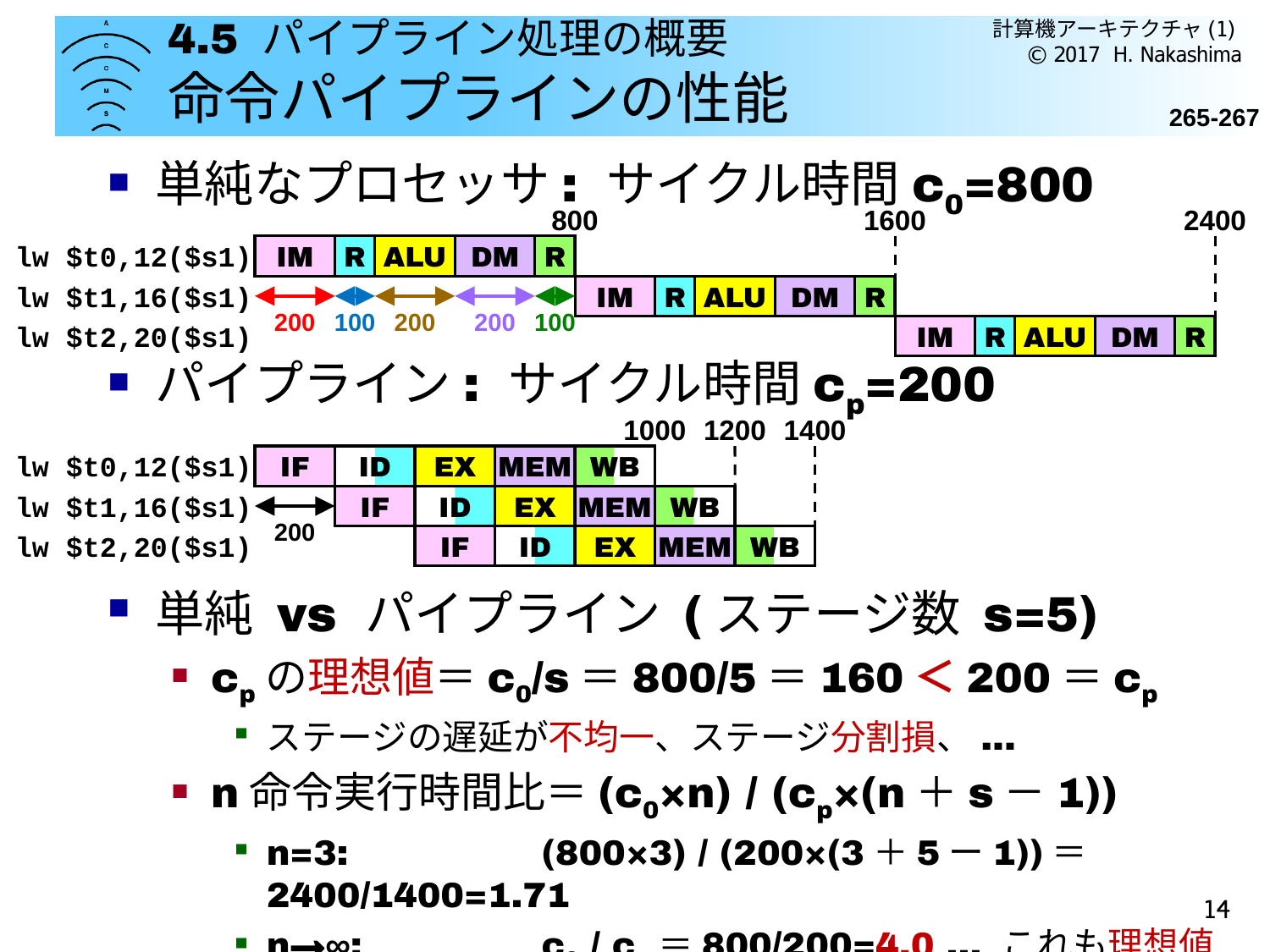

計算機アーキテクチャ(1)  © 2017  H. Nakashima
# 4.5 パイプライン処理の概要 命令パイプラインの性能
265-267
単純なプロセッサ: サイクル時間c0=800
800
1600
2400
lw $t0,12($s1)
IM
R
ALU
DM
R
lw $t1,16($s1)
IM
R
ALU
DM
R
lw $t2,20($s1)
200
100
200
200
100
IM
R
ALU
DM
R
パイプライン: サイクル時間cp=200
1000
1200
1400
lw $t0,12($s1)
IF
ID

EX
MEM

WB
lw $t1,16($s1)
IF
ID

EX
MEM

WB
lw $t2,20($s1)
200
IF
ID

EX
MEM

WB
単純 vs パイプライン (ステージ数 s=5)
cpの理想値＝c0/s＝800/5＝160＜200＝cp
ステージの遅延が不均一、ステージ分割損、...
n命令実行時間比＝(c0×n) / (cp×(n＋s－1))
n=3:	(800×3) / (200×(3＋5ー1))＝2400/1400=1.71
n→∞:	c0 / cp＝800/200=4.0 ... これも理想値
14